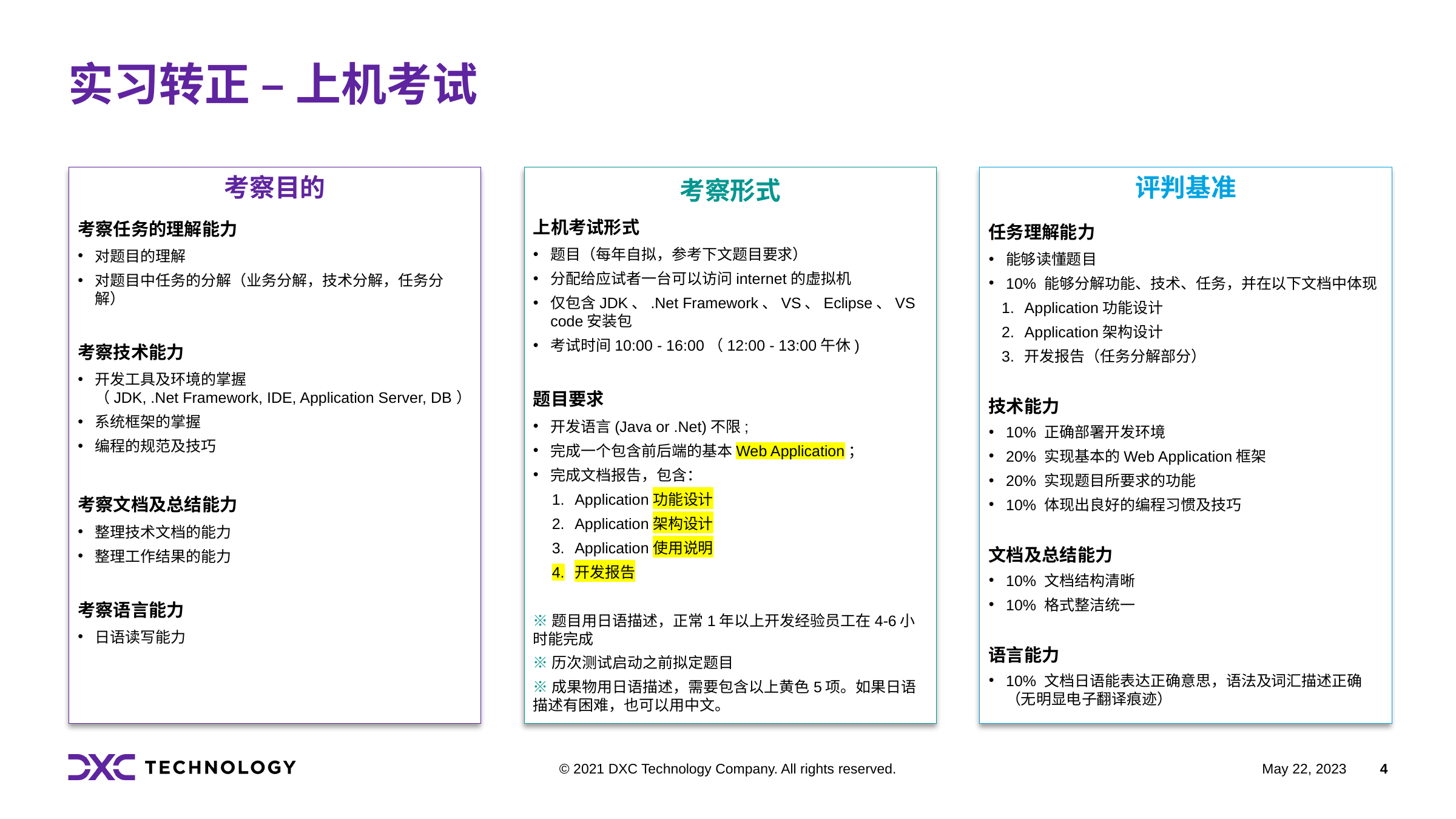

# 实习转正 – 上机考试
考察目的
考察任务的理解能力
对题目的理解
对题目中任务的分解（业务分解，技术分解，任务分解）

考察技术能力
开发工具及环境的掌握
（JDK, .Net Framework, IDE, Application Server, DB）
系统框架的掌握
编程的规范及技巧

考察文档及总结能力
整理技术文档的能力
整理工作结果的能力

考察语言能力
日语读写能力

考察形式
上机考试形式
题目（每年自拟，参考下文题目要求）
分配给应试者一台可以访问internet的虚拟机
仅包含JDK、.Net Framework、VS、Eclipse、VS code安装包
考试时间10:00 - 16:00（12:00 - 13:00午休)

题目要求
开发语言(Java or .Net)不限;
完成一个包含前后端的基本Web Application；
完成文档报告，包含：
Application功能设计
Application架构设计
Application使用说明
开发报告

※题目用日语描述，正常1年以上开发经验员工在4-6小时能完成
※历次测试启动之前拟定题目
※成果物用日语描述，需要包含以上黄色5项。如果日语描述有困难，也可以用中文。

评判基准
任务理解能力
能够读懂题目
10% 能够分解功能、技术、任务，并在以下文档中体现
Application功能设计
Application架构设计
开发报告（任务分解部分）

技术能力
10% 正确部署开发环境
20% 实现基本的Web Application框架
20% 实现题目所要求的功能
10% 体现出良好的编程习惯及技巧

文档及总结能力
10% 文档结构清晰
10% 格式整洁统一

语言能力
10% 文档日语能表达正确意思，语法及词汇描述正确
（无明显电子翻译痕迹）